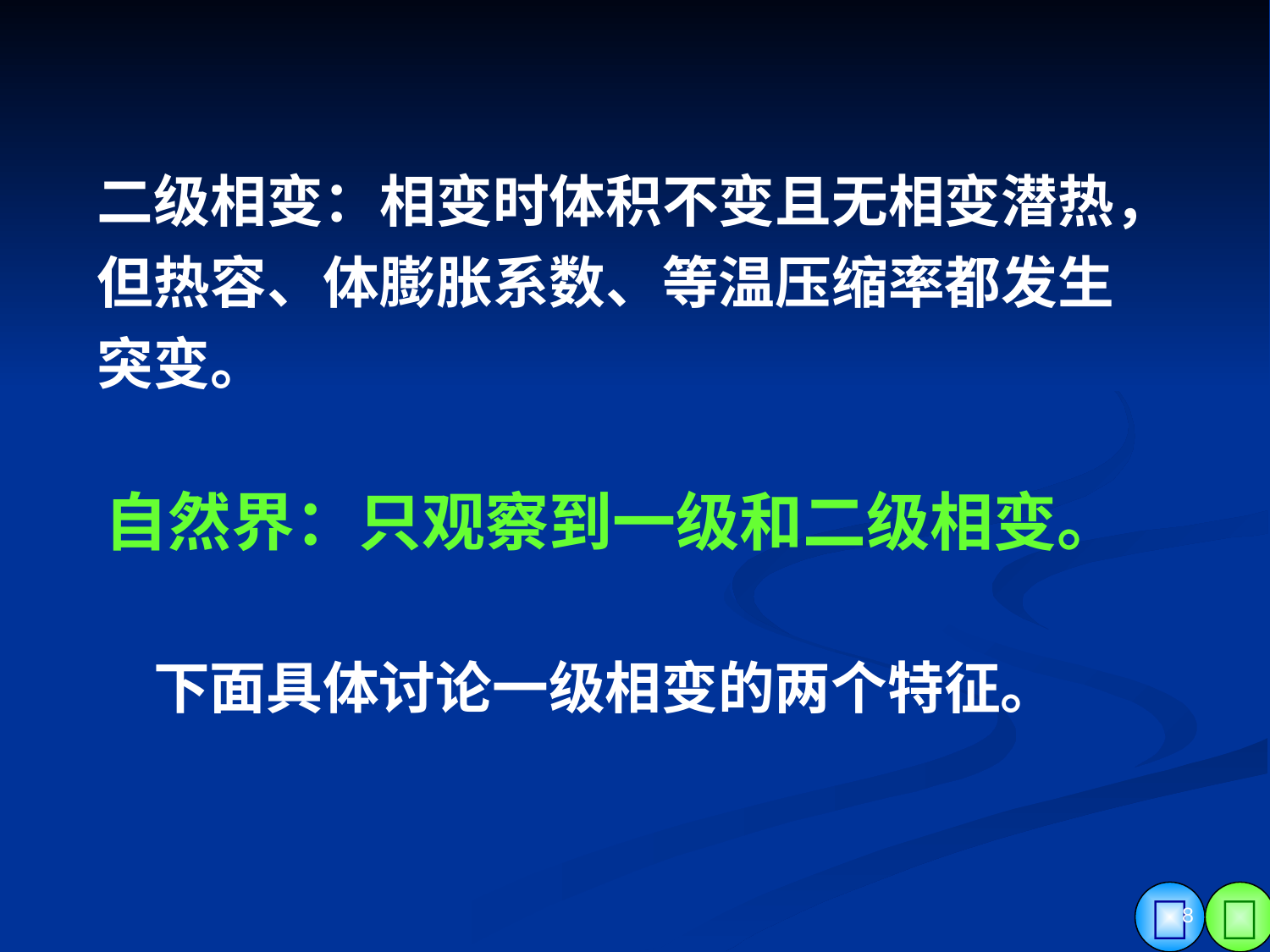

二级相变：相变时体积不变且无相变潜热，但热容、体膨胀系数、等温压缩率都发生突变。
自然界：只观察到一级和二级相变。
下面具体讨论一级相变的两个特征。
8